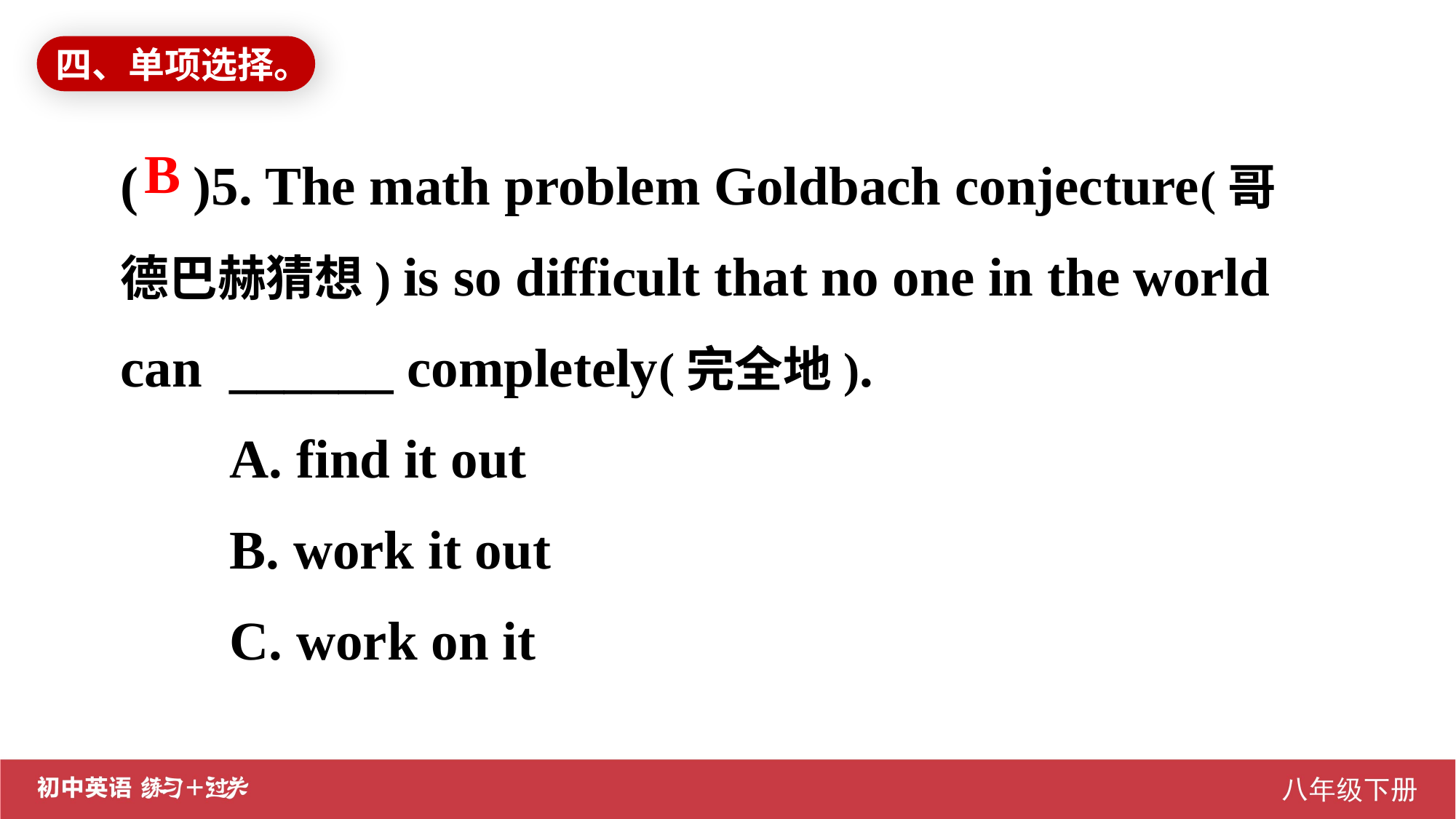

四、单项选择。
(    )5. The math problem Goldbach conjecture(哥德巴赫猜想) is so difficult that no one in the world can  ______ completely(完全地).
A. find it out
B. work it out
C. work on it
B